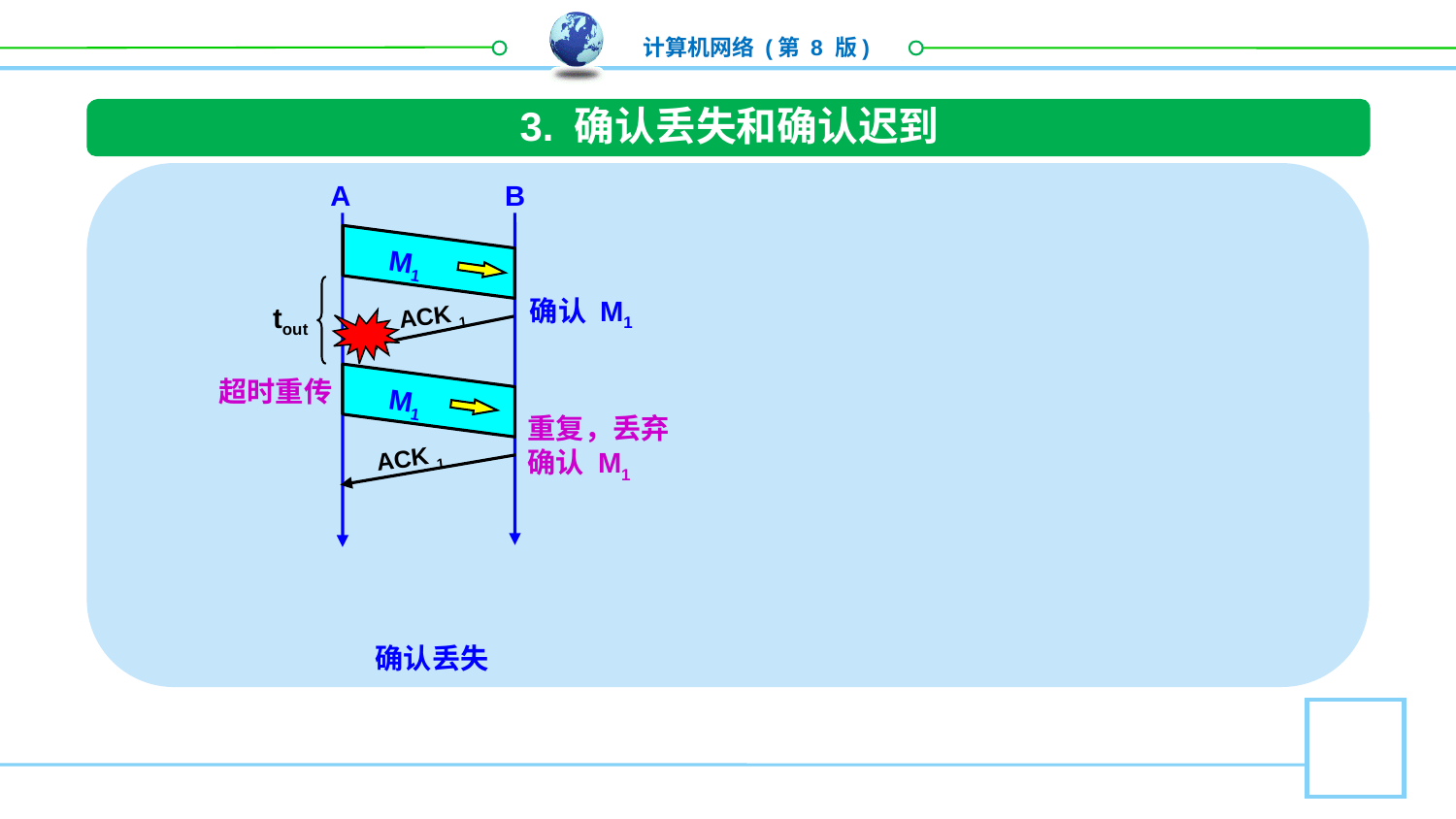

3. 确认丢失和确认迟到
3. 确认丢失和确认迟到

A
B

M1

tout
确认 M1
ACK 1

M1

超时重传
重复，丢弃
确认 M1
ACK 1

确认丢失